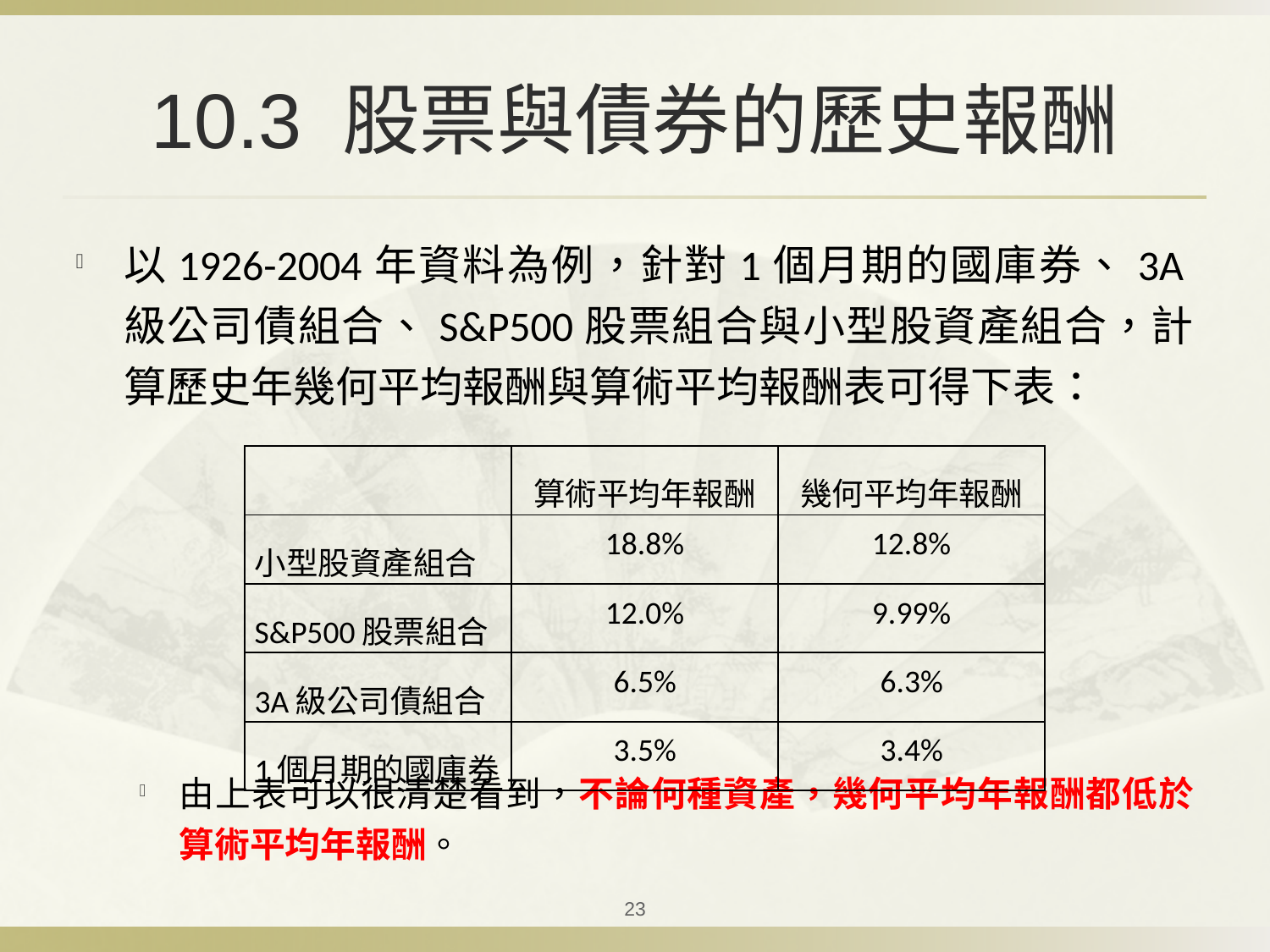

# 10.3 股票與債券的歷史報酬
以1926-2004年資料為例，針對1個月期的國庫券、3A級公司債組合、S&P500股票組合與小型股資產組合，計算歷史年幾何平均報酬與算術平均報酬表可得下表：

由上表可以很清楚看到，不論何種資產，幾何平均年報酬都低於算術平均年報酬。
|  | 算術平均年報酬 | 幾何平均年報酬 |
| --- | --- | --- |
| 小型股資產組合 | 18.8% | 12.8% |
| S&P500股票組合 | 12.0% | 9.99% |
| 3A級公司債組合 | 6.5% | 6.3% |
| 1個月期的國庫券 | 3.5% | 3.4% |
23